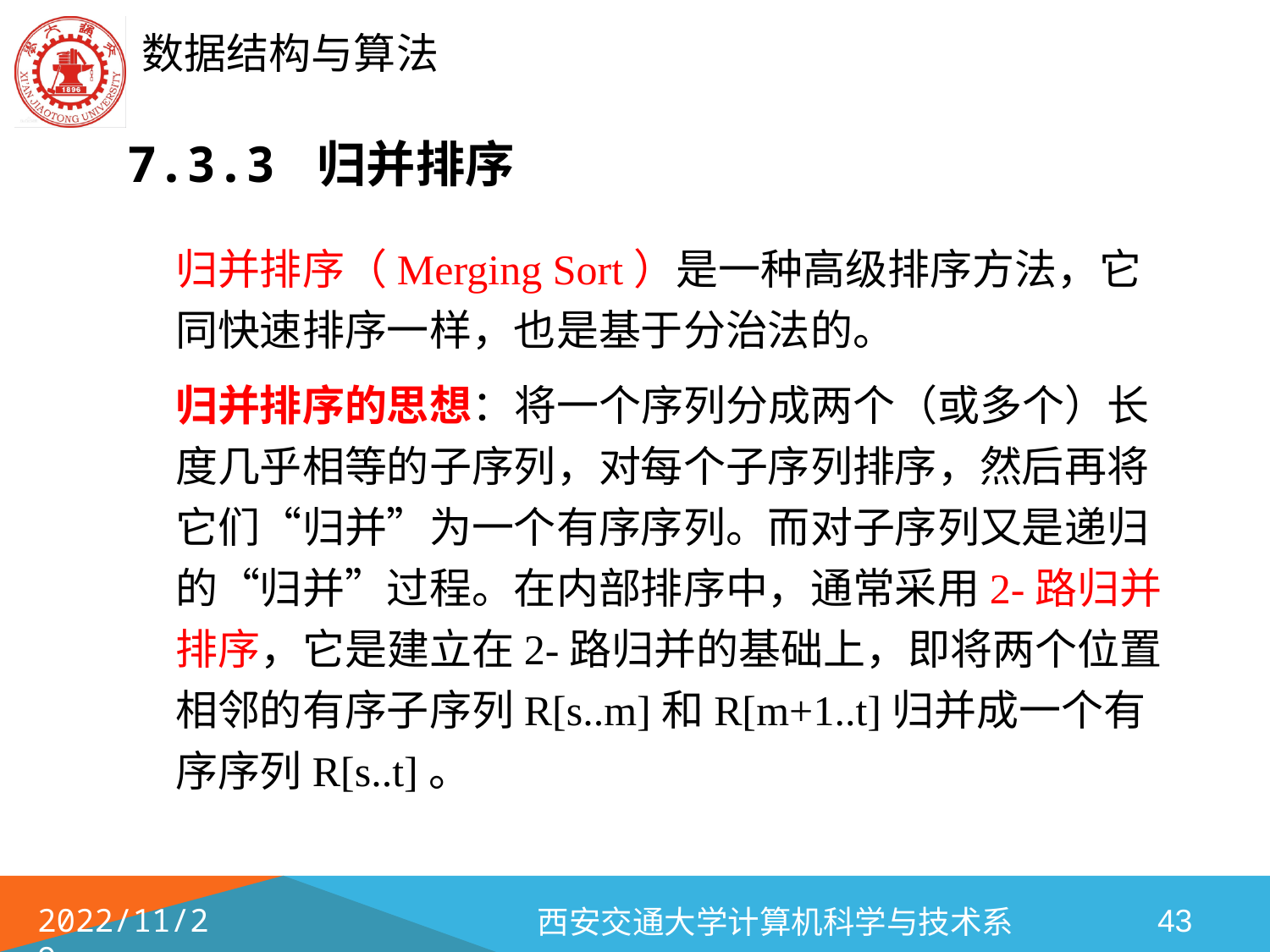

# 7.3.3 归并排序
	归并排序（Merging Sort）是一种高级排序方法，它同快速排序一样，也是基于分治法的。
	归并排序的思想：将一个序列分成两个（或多个）长度几乎相等的子序列，对每个子序列排序，然后再将它们“归并”为一个有序序列。而对子序列又是递归的“归并”过程。在内部排序中，通常采用2-路归并排序，它是建立在2-路归并的基础上，即将两个位置相邻的有序子序列R[s..m]和R[m+1..t]归并成一个有序序列R[s..t]。